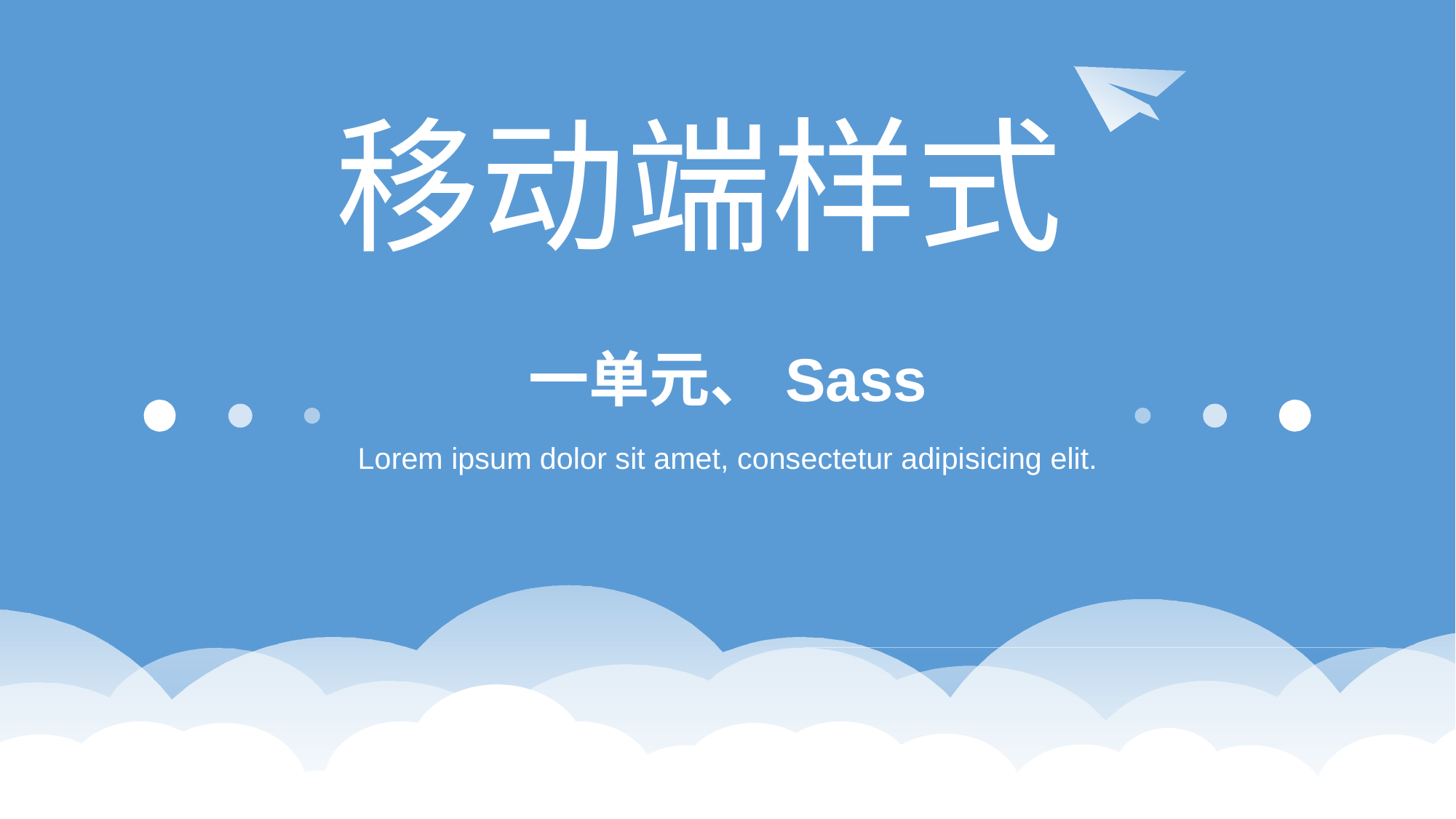

移动端样式
一单元、Sass
Lorem ipsum dolor sit amet, consectetur adipisicing elit.